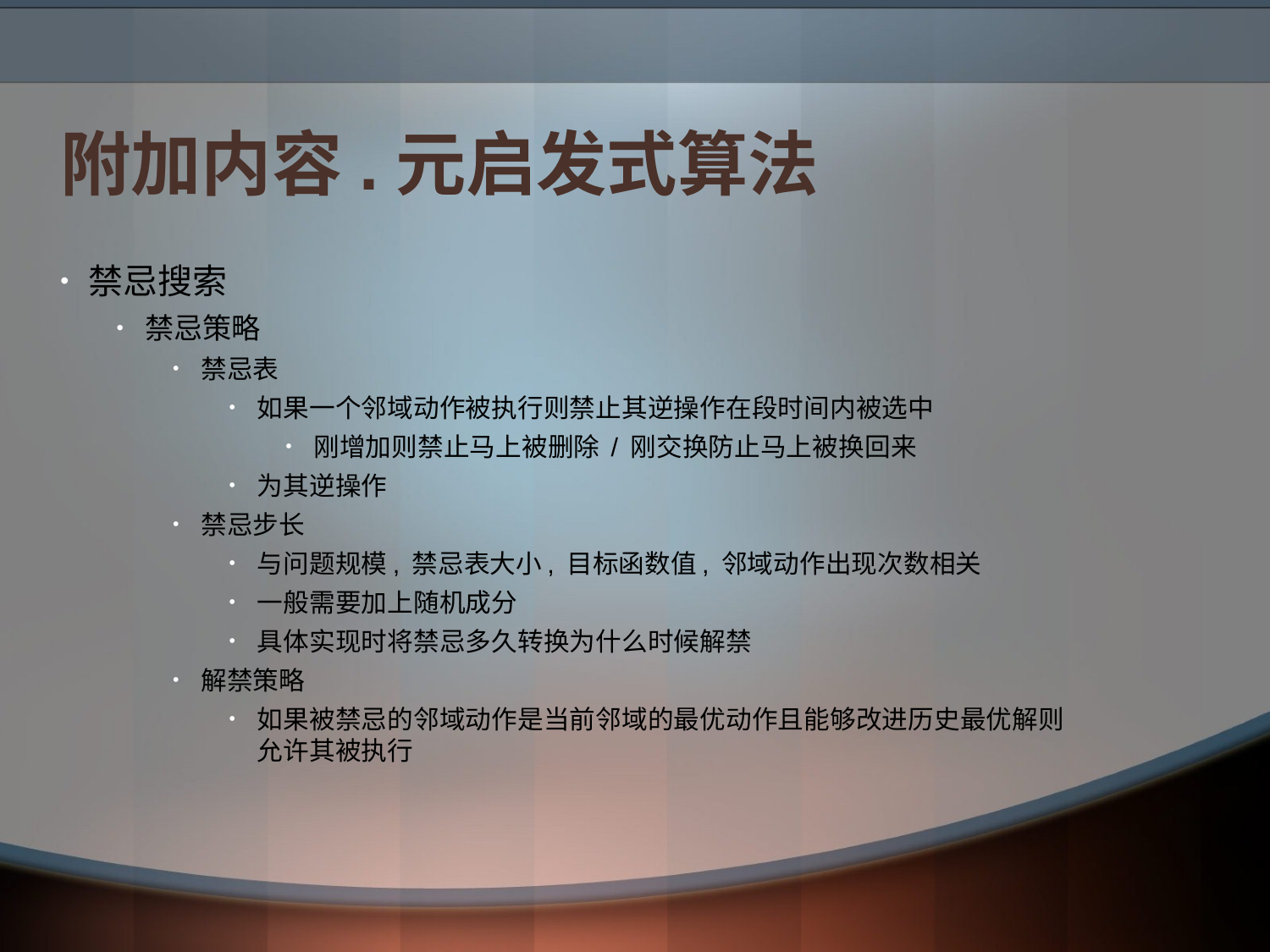

# 附加内容.元启发式算法
禁忌搜索
禁忌策略
禁忌表
如果一个邻域动作被执行则禁止其逆操作在段时间内被选中
刚增加则禁止马上被删除 / 刚交换防止马上被换回来
为其逆操作
禁忌步长
与问题规模, 禁忌表大小, 目标函数值, 邻域动作出现次数相关
一般需要加上随机成分
具体实现时将禁忌多久转换为什么时候解禁
解禁策略
如果被禁忌的邻域动作是当前邻域的最优动作且能够改进历史最优解则允许其被执行